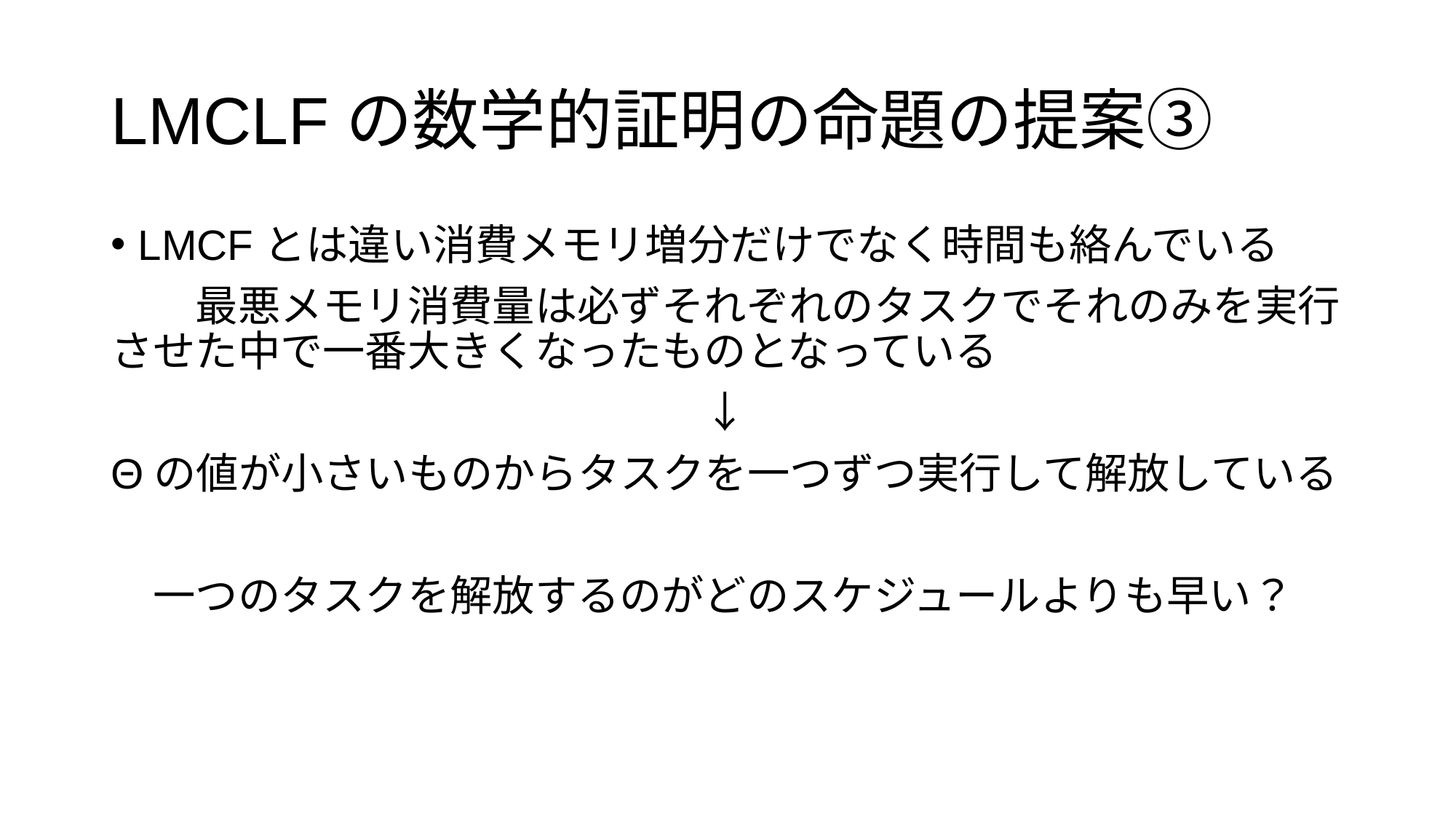

# LMCLFの数学的証明の命題の提案③
LMCFとは違い消費メモリ増分だけでなく時間も絡んでいる
　　最悪メモリ消費量は必ずそれぞれのタスクでそれのみを実行させた中で一番大きくなったものとなっている
　　　　　　　　　　　　　　↓
Θの値が小さいものからタスクを一つずつ実行して解放している

　一つのタスクを解放するのがどのスケジュールよりも早い？